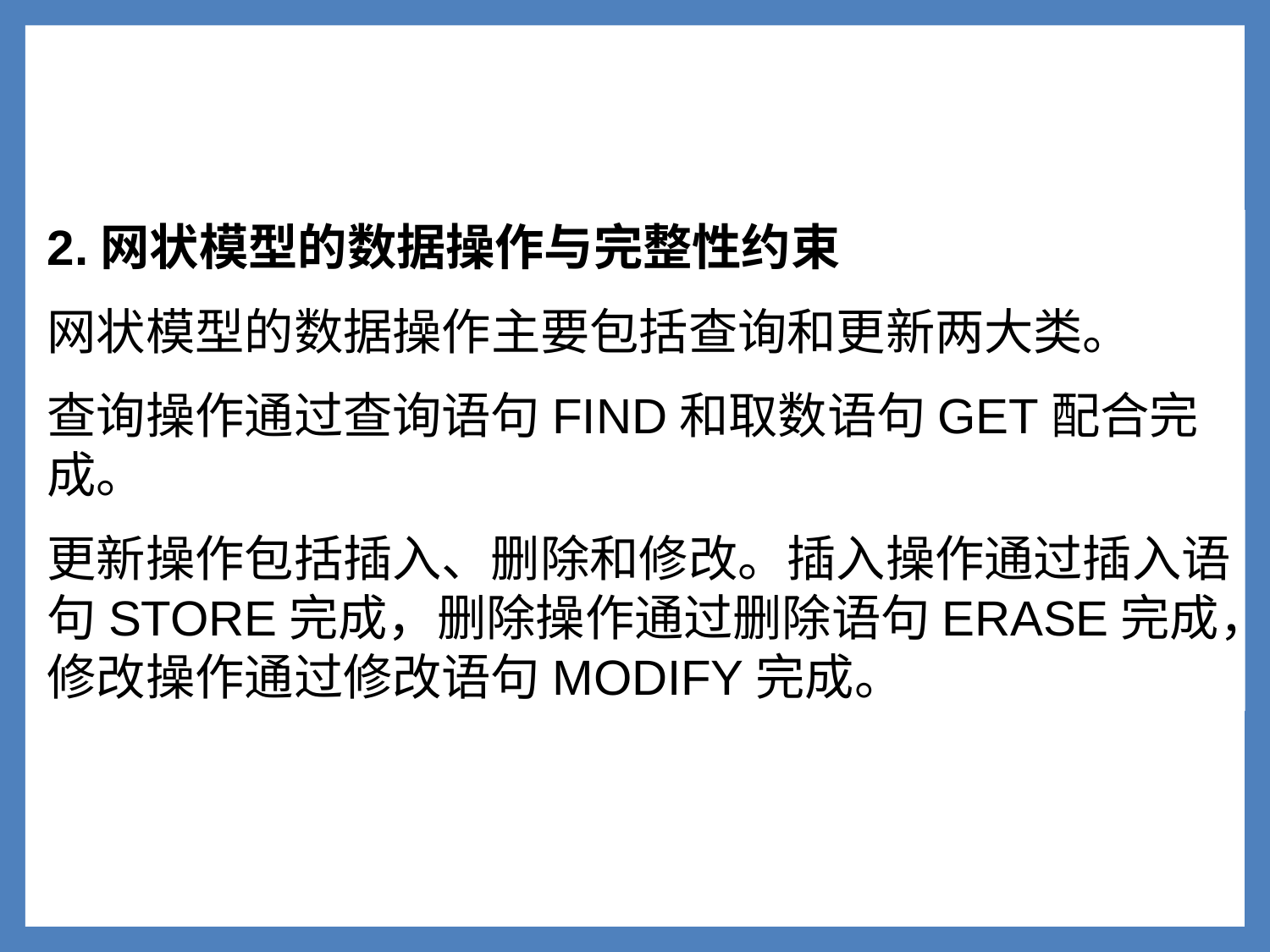

2.网状模型的数据操作与完整性约束
网状模型的数据操作主要包括查询和更新两大类。
查询操作通过查询语句FIND和取数语句GET配合完成。
更新操作包括插入、删除和修改。插入操作通过插入语句STORE完成，删除操作通过删除语句ERASE完成，修改操作通过修改语句MODIFY完成。